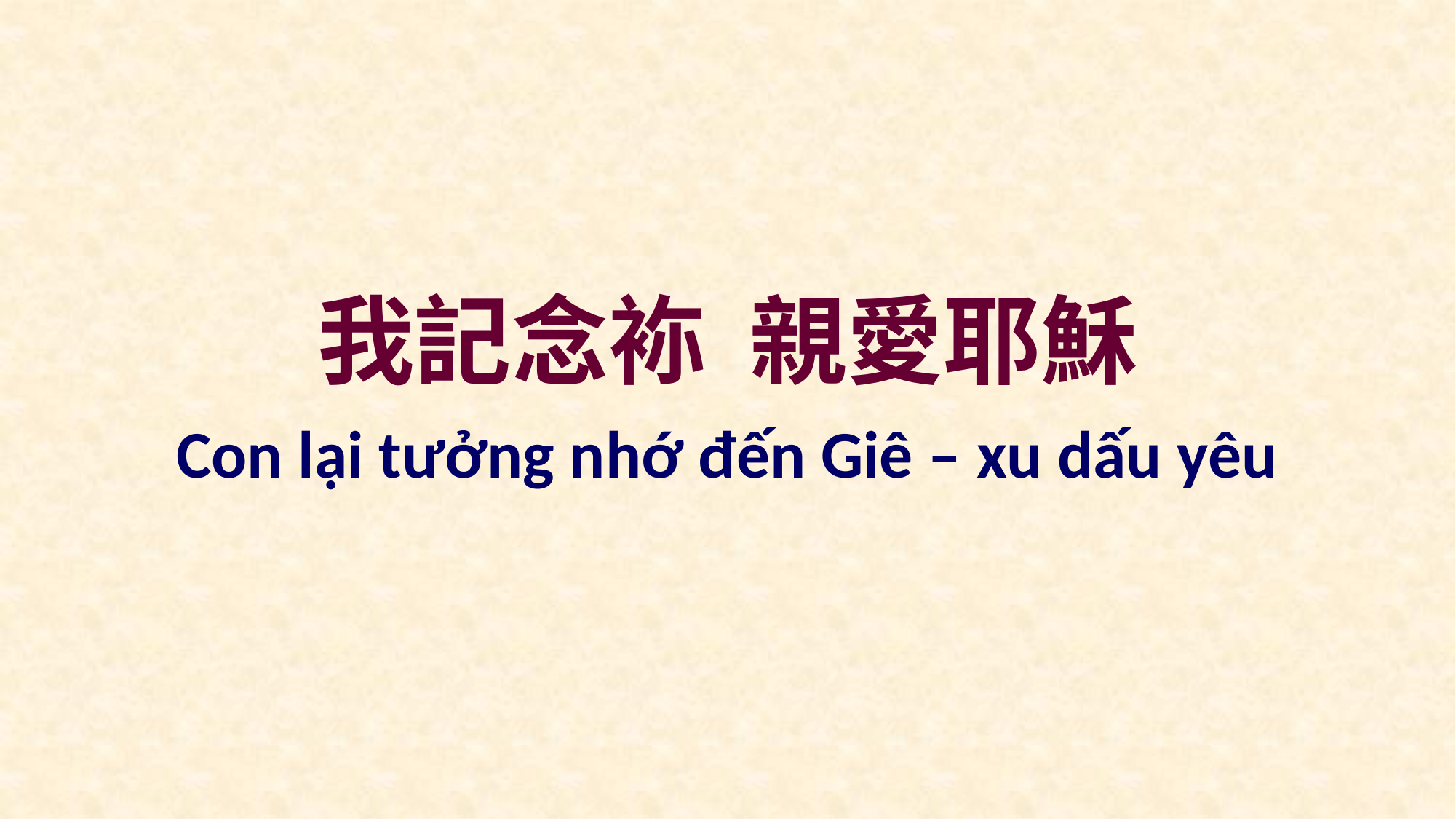

我記念袮  親愛耶穌
Con lại tưởng nhớ đến Giê – xu dấu yêu